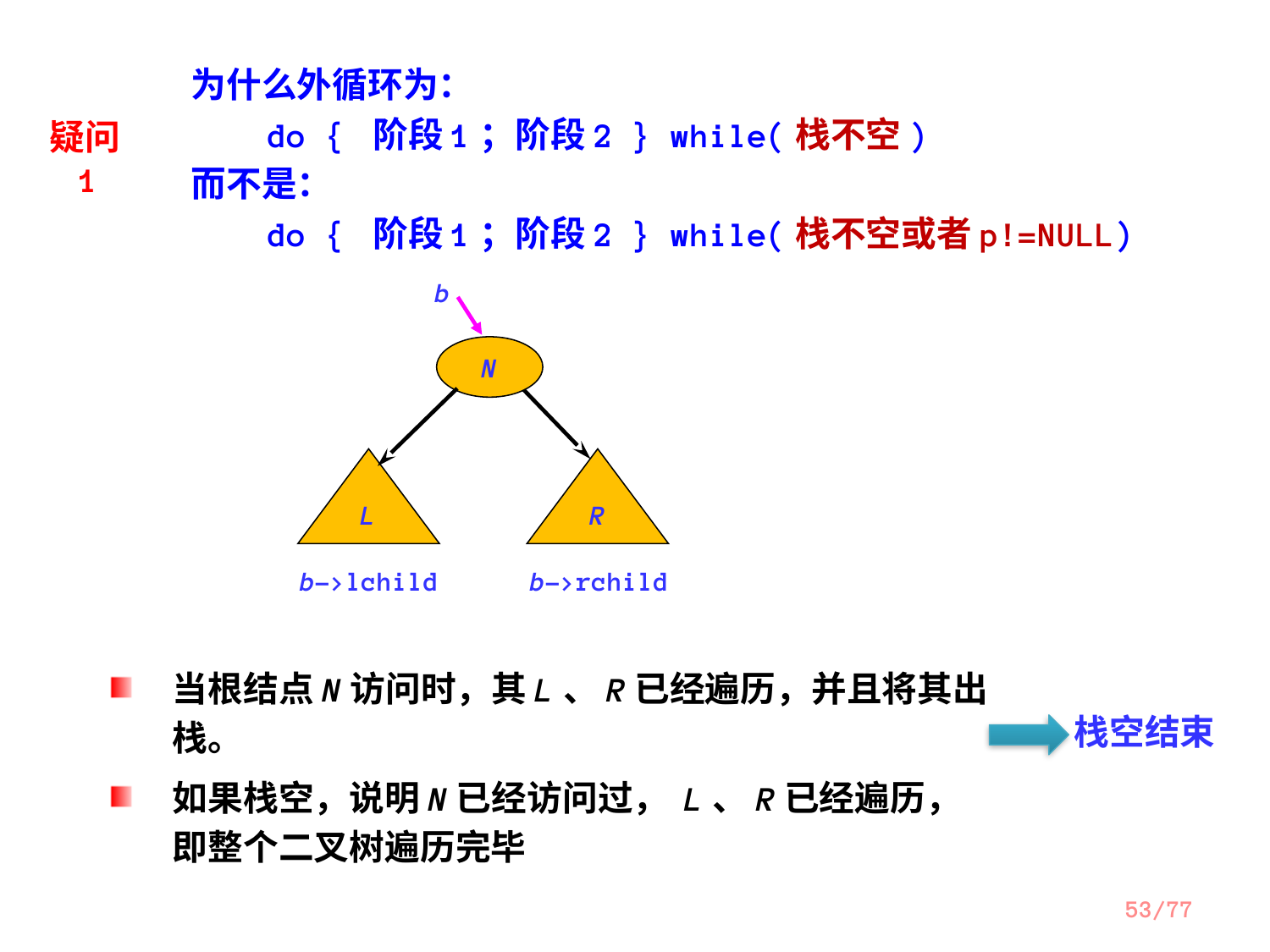

为什么外循环为：
    do { 阶段1；阶段2 } while(栈不空)
而不是：
    do { 阶段1；阶段2 } while(栈不空或者p!=NULL)
疑问1
b

N

L
R
b->lchild
b->rchild
当根结点N访问时，其L、R已经遍历，并且将其出栈。
如果栈空，说明N已经访问过， L、R已经遍历，即整个二叉树遍历完毕
栈空结束

53/77